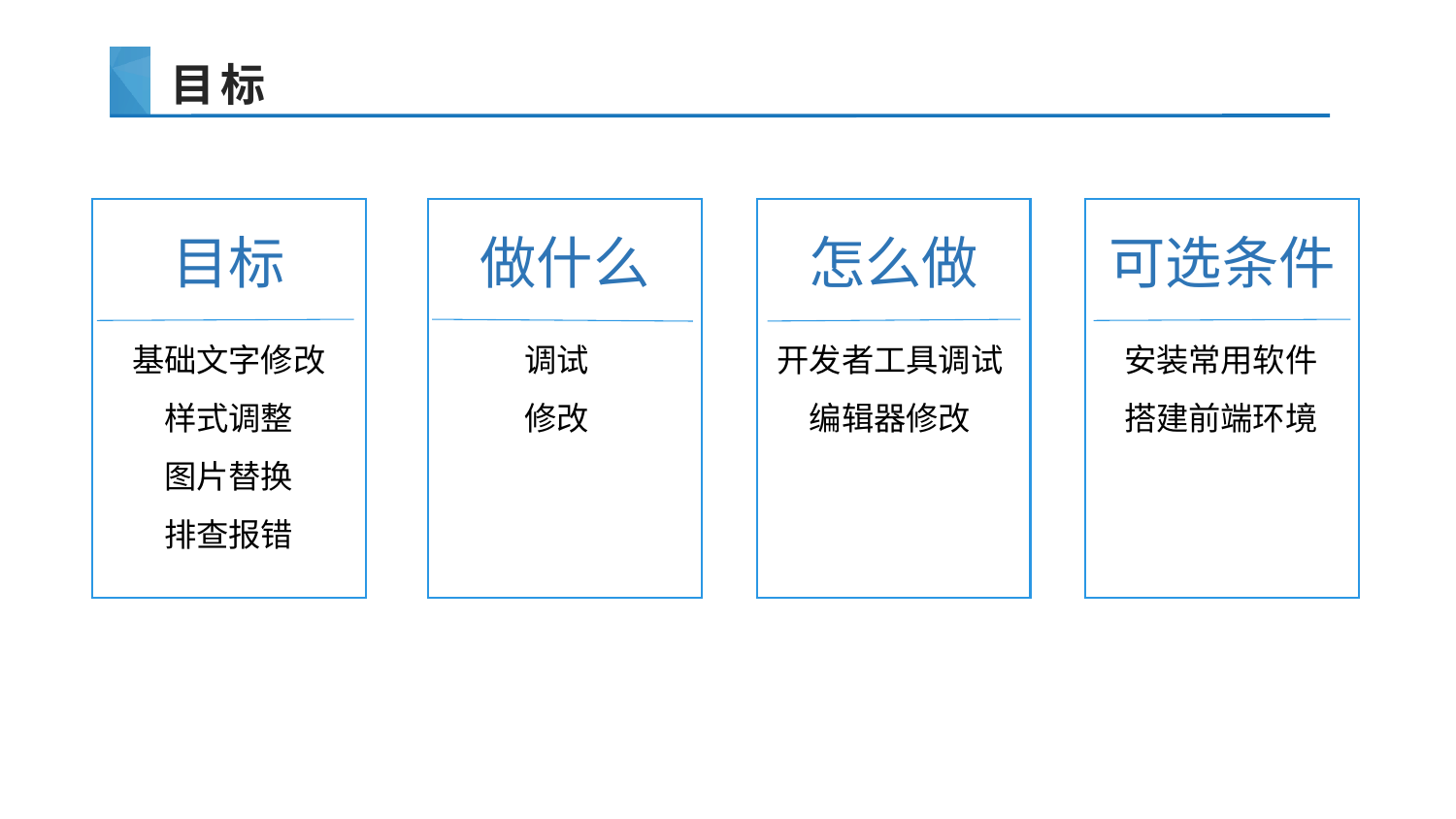

# 目标
目标

做什么

怎么做

可选条件

基础文字修改
样式调整
图片替换
排查报错

调试
修改
开发者工具调试
编辑器修改

安装常用软件
搭建前端环境